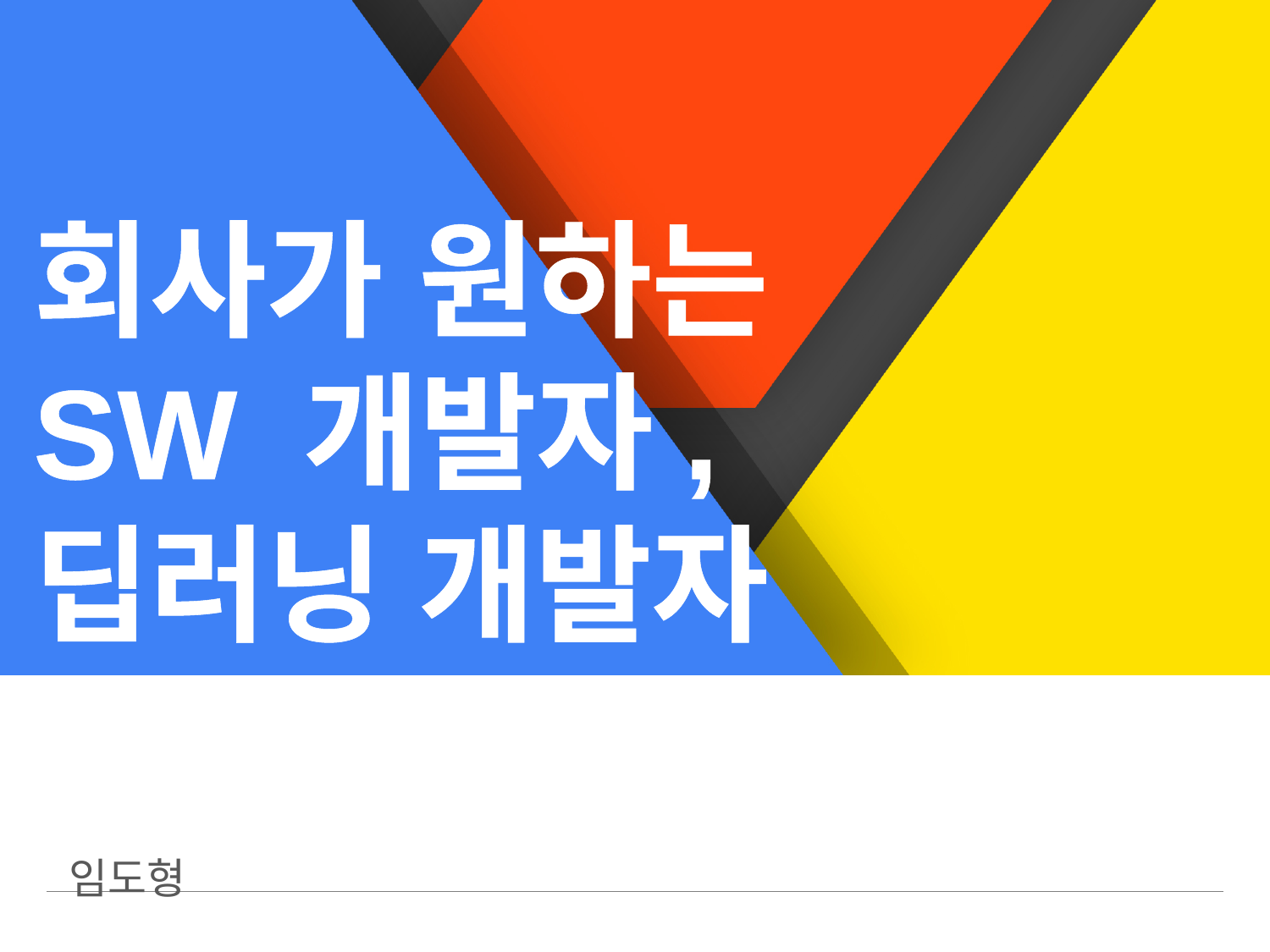

회사가 원하는
SW 개발자,
딥러닝 개발자
임도형